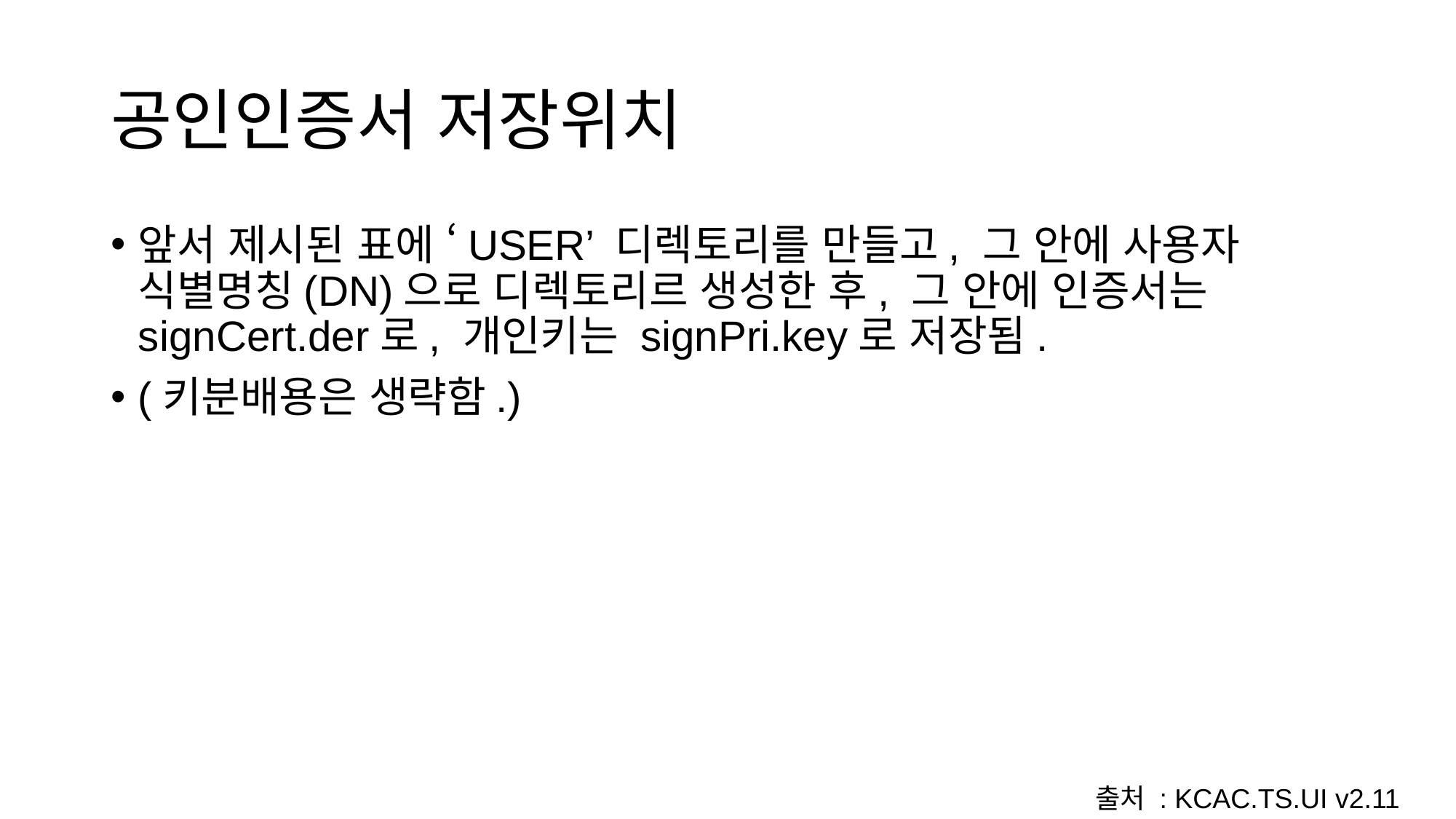

# 공인인증서 저장위치
앞서 제시된 표에 ‘USER’ 디렉토리를 만들고, 그 안에 사용자 식별명칭(DN)으로 디렉토리르 생성한 후, 그 안에 인증서는 signCert.der로, 개인키는 signPri.key로 저장됨.
(키분배용은 생략함.)

출처 : KCAC.TS.UI v2.11